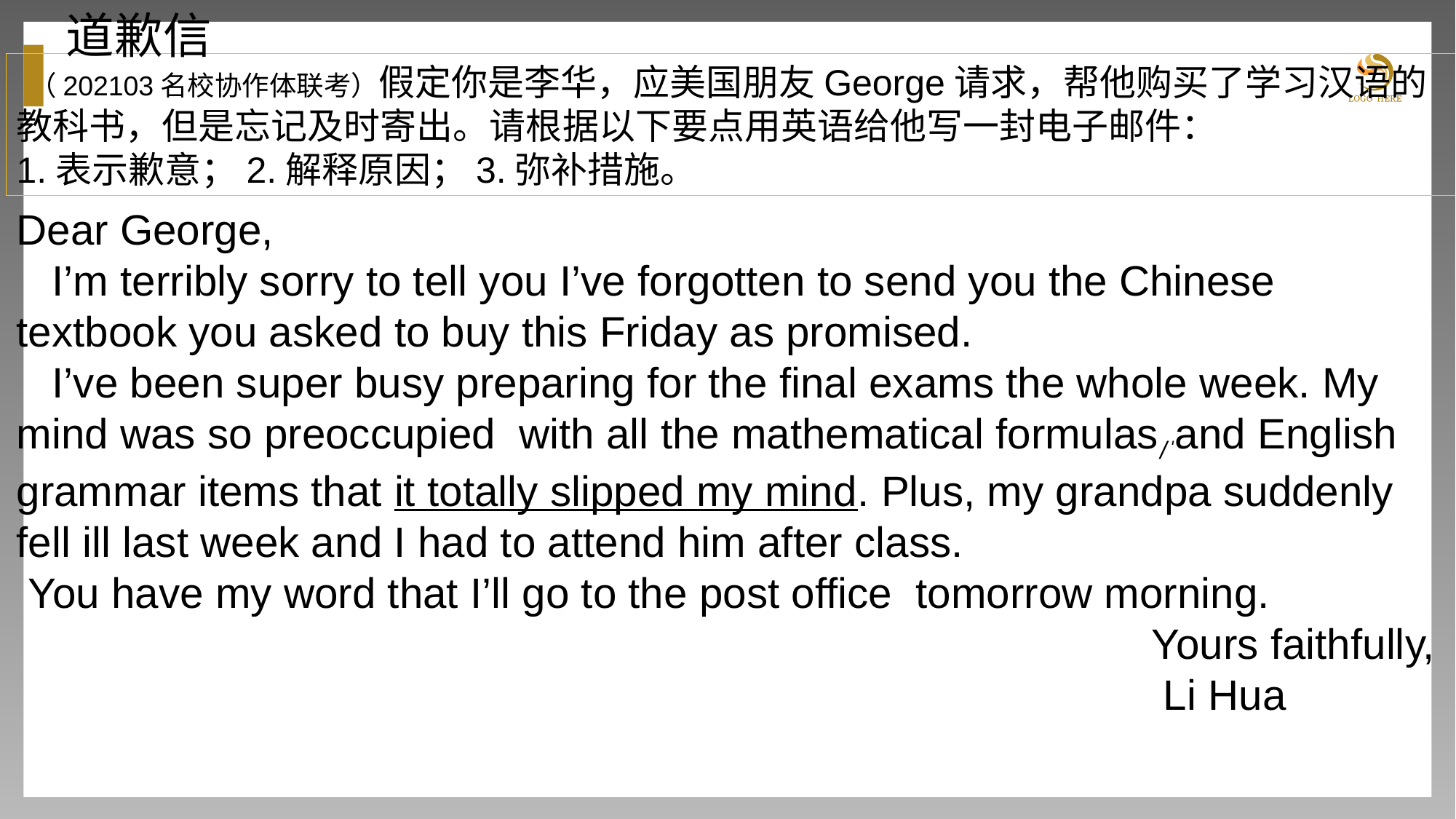

道歉信
 （202103名校协作体联考）假定你是李华，应美国朋友George请求，帮他购买了学习汉语的教科书，但是忘记及时寄出。请根据以下要点用英语给他写一封电子邮件：
1.表示歉意；2.解释原因；3.弥补措施。
Dear George,
   I’m terribly sorry to tell you I’ve forgotten to send you the Chinese textbook you asked to buy this Friday as promised.
   I’ve been super busy preparing for the final exams the whole week. My mind was so preoccupied  with all the mathematical formulas/ˈand English grammar items that it totally slipped my mind. Plus, my grandpa suddenly fell ill last week and I had to attend him after class.
 You have my word that I’ll go to the post office  tomorrow morning.
                                                                                                Yours faithfully,
                                                                                                 Li Hua